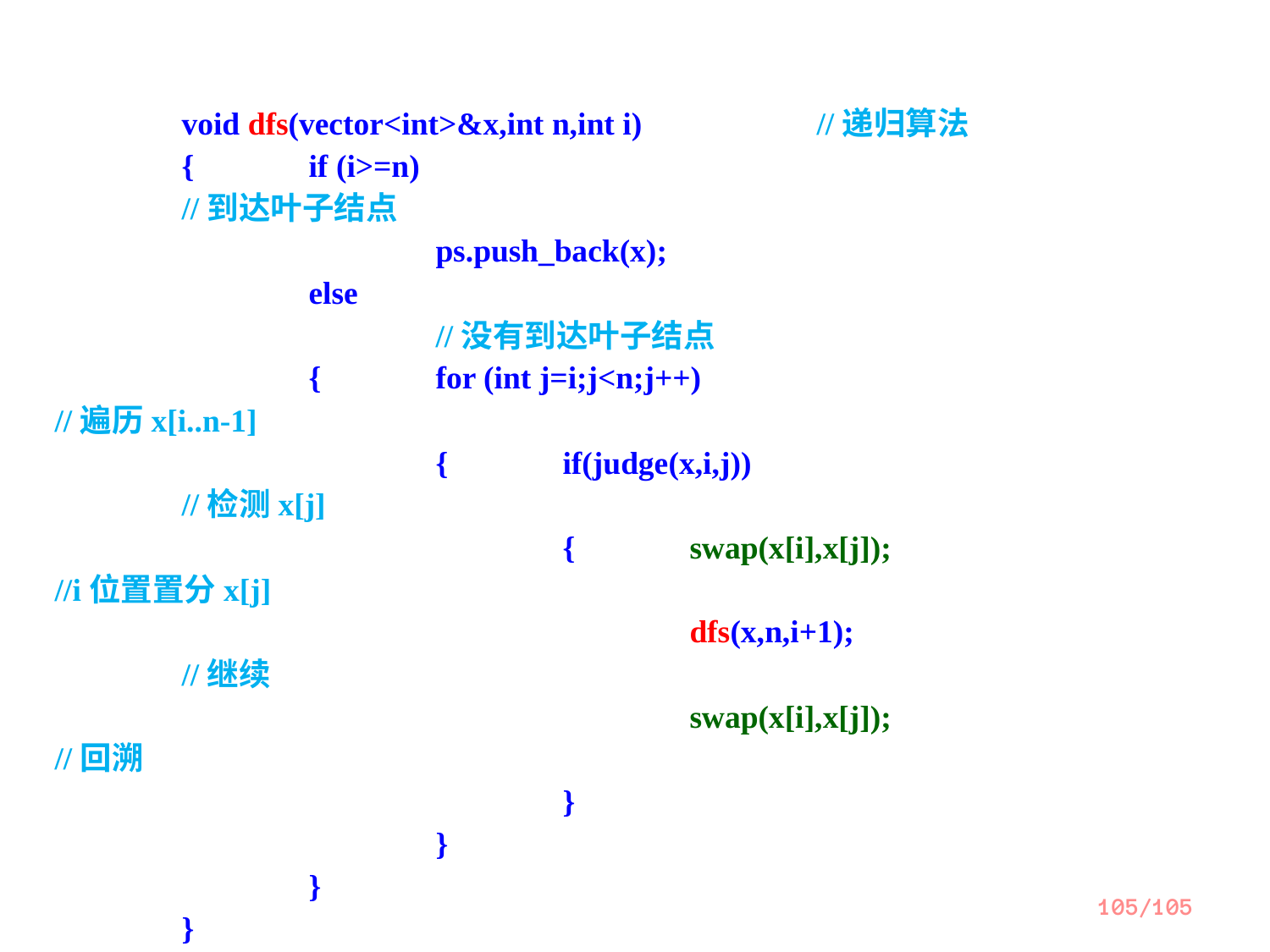

void dfs(vector<int>&x,int n,int i)		//递归算法
 	{	if (i>=n)								//到达叶子结点
     			ps.push_back(x);
	 	else										//没有到达叶子结点
	 	{	for (int j=i;j<n;j++)				//遍历x[i..n-1]
		 	{	if(judge(x,i,j))					//检测x[j]
			 	{	swap(x[i],x[j]);			//i位置置分x[j]
					dfs(x,n,i+1);				//继续
			   		swap(x[i],x[j]);			//回溯
		  		}
			}
	 	}
 	}
};
105/105